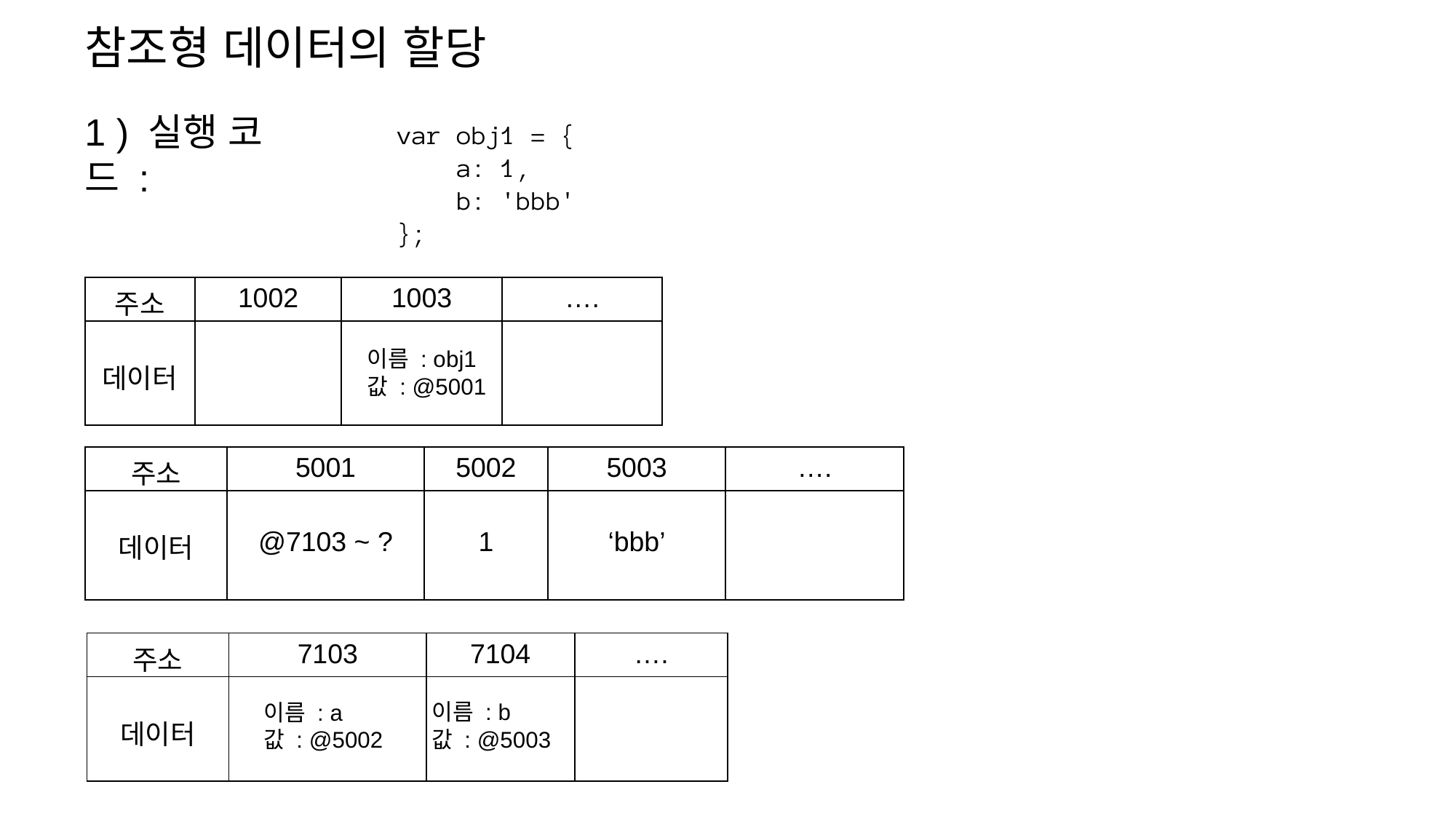

참조형 데이터의 할당
1 ) 실행 코드 :
var obj1 = {
    a: 1,
    b: 'bbb'
};
| 주소 | 1002 | 1003 | …. |
| --- | --- | --- | --- |
| 데이터 |  |  |  |
이름 : obj1
값 : @5001
| 주소 | 5001 | 5002 | 5003 | …. |
| --- | --- | --- | --- | --- |
| 데이터 | @7103 ~ ? | 1 | ‘bbb’ |  |
| 주소 | 7103 | 7104 | …. |
| --- | --- | --- | --- |
| 데이터 |  |  |  |
이름 : b
값 : @5003
이름 : a
값 : @5002